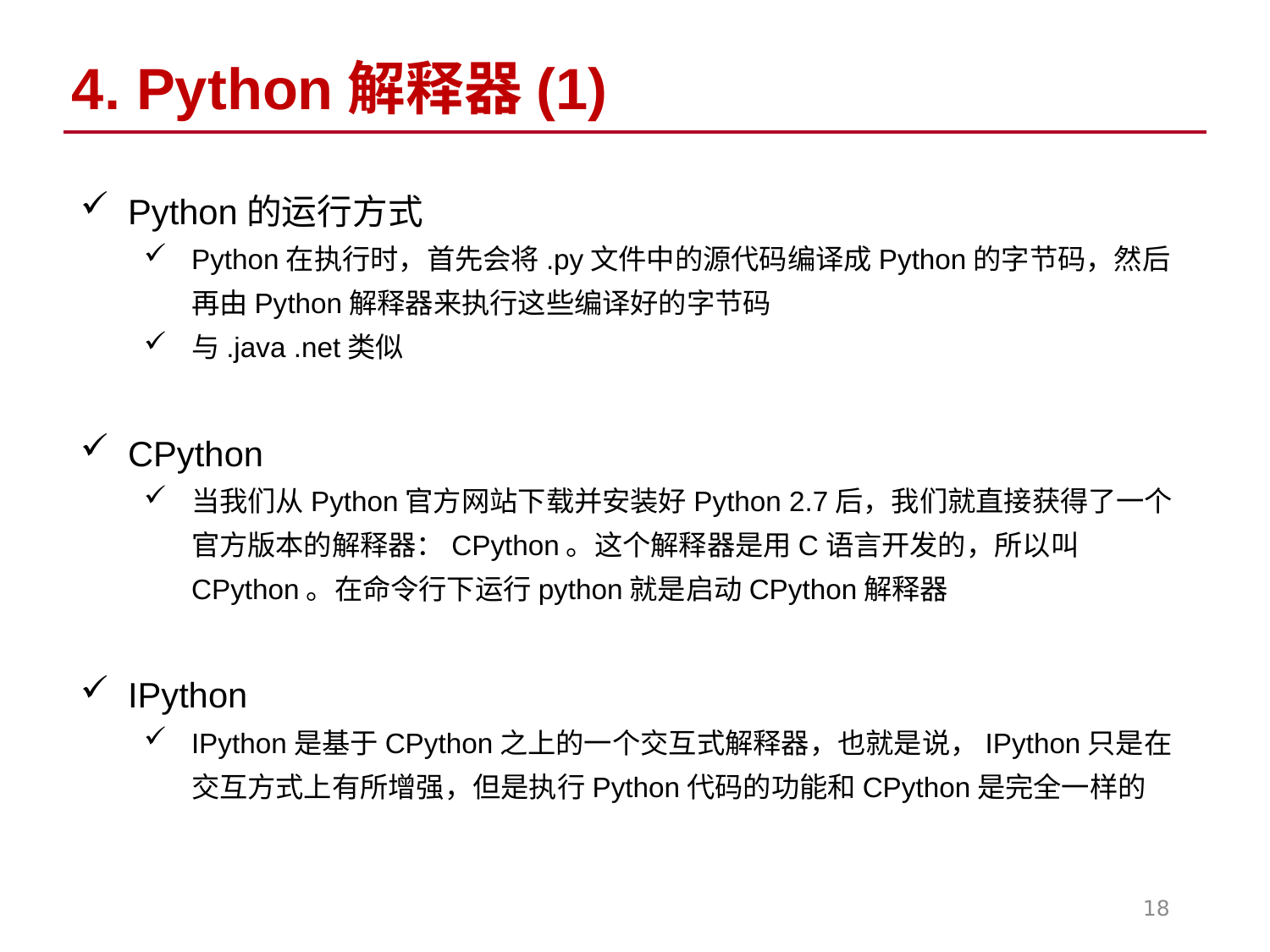

4. Python解释器(1)
Python的运行方式
Python在执行时，首先会将.py文件中的源代码编译成Python的字节码，然后再由Python解释器来执行这些编译好的字节码
与.java .net类似

CPython
当我们从Python官方网站下载并安装好Python 2.7后，我们就直接获得了一个官方版本的解释器：CPython。这个解释器是用C语言开发的，所以叫CPython。在命令行下运行python就是启动CPython解释器

IPython
IPython是基于CPython之上的一个交互式解释器，也就是说，IPython只是在交互方式上有所增强，但是执行Python代码的功能和CPython是完全一样的
18